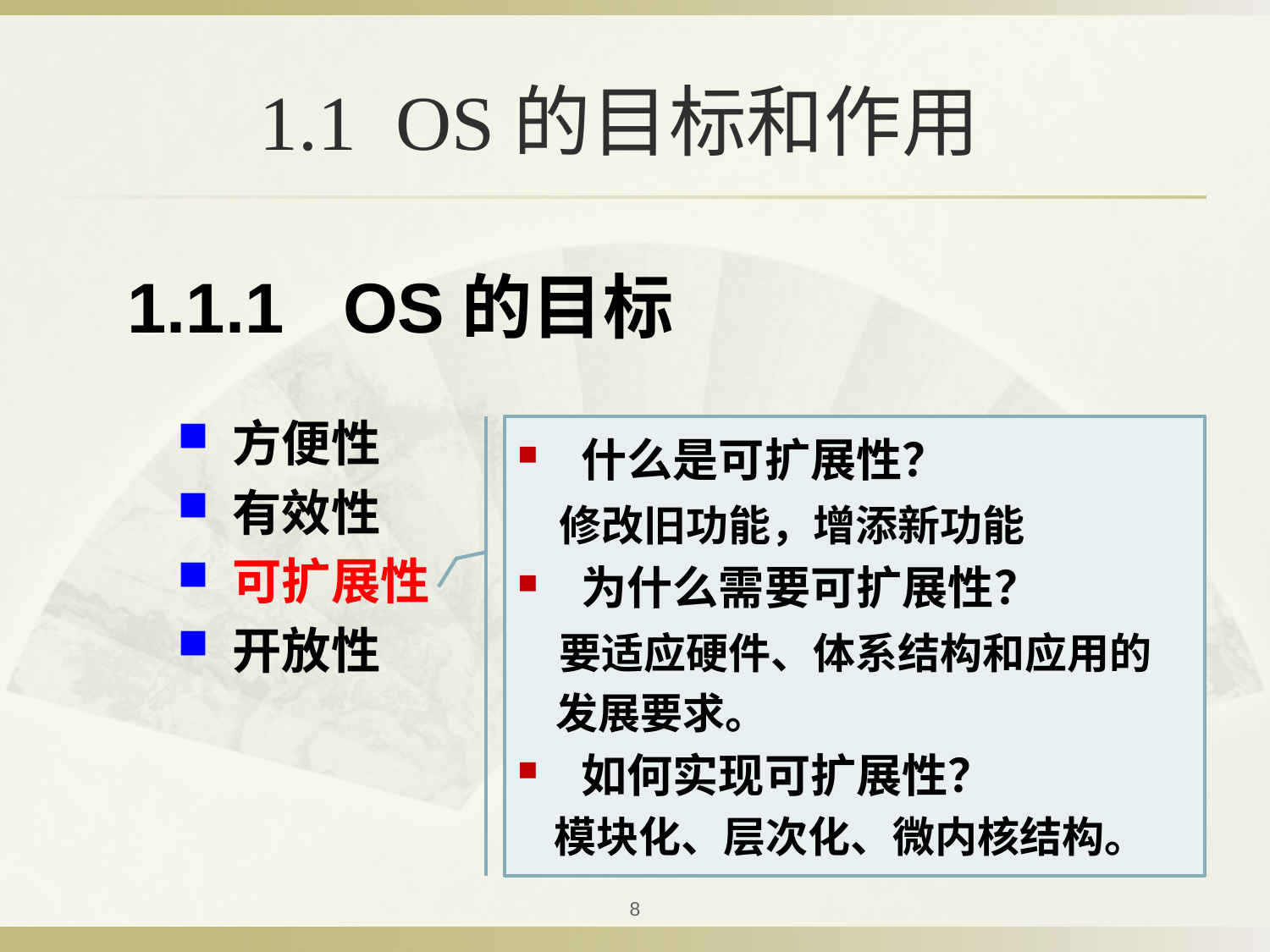

# 1.1  OS的目标和作用
1.1.1   OS的目标
 方便性
 有效性
 可扩展性
 开放性
什么是可扩展性？
   修改旧功能，增添新功能
为什么需要可扩展性？
   要适应硬件、体系结构和应用的
   发展要求。
如何实现可扩展性？
    模块化、层次化、微内核结构。
8